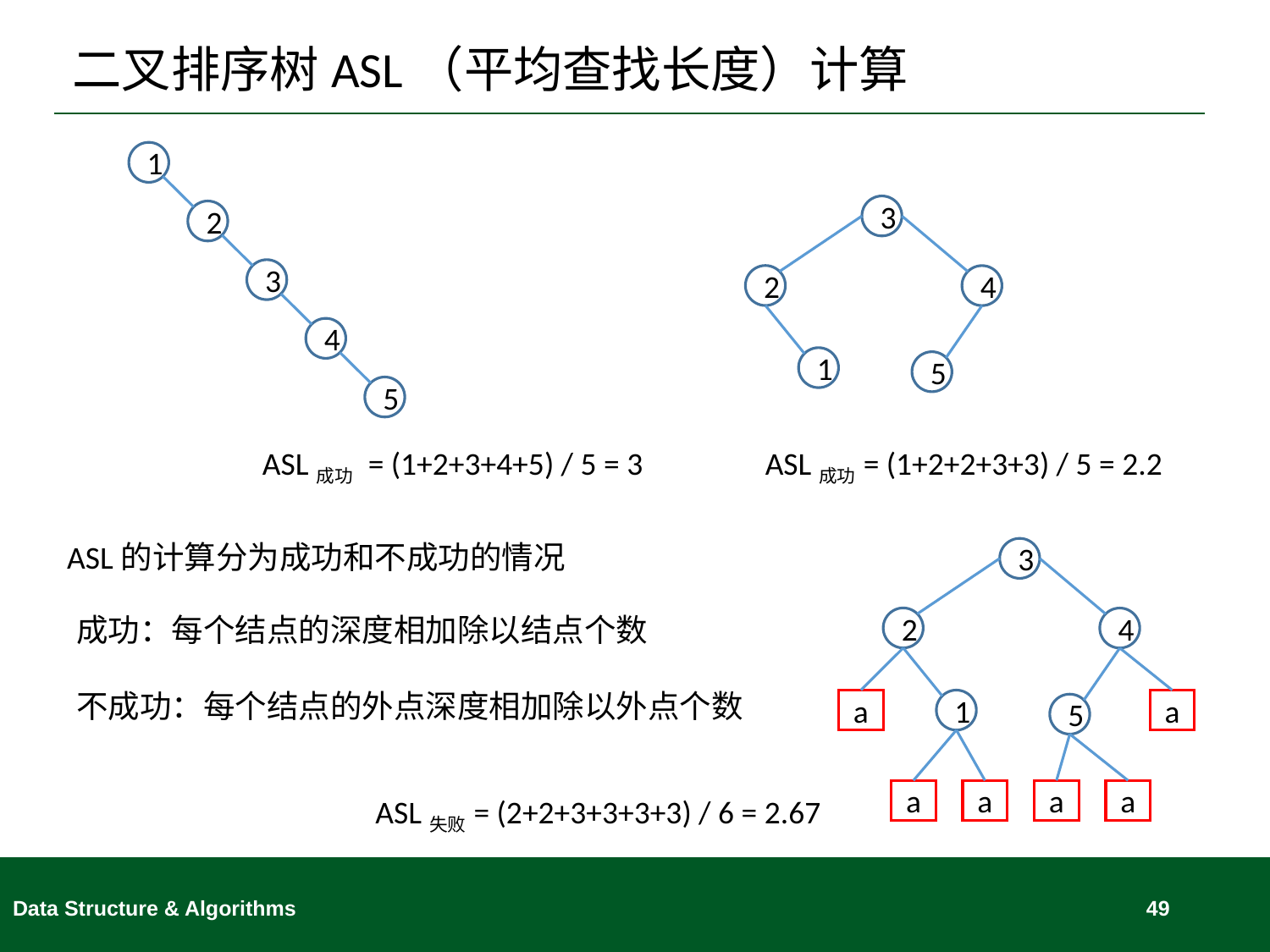

# 二叉排序树ASL（平均查找长度）计算
1
3
2
3
2
4
4
1
5
5
ASL成功= (1+2+2+3+3) / 5 = 2.2
ASL成功 = (1+2+3+4+5) / 5 = 3
ASL的计算分为成功和不成功的情况
3
成功：每个结点的深度相加除以结点个数

不成功：每个结点的外点深度相加除以外点个数
2
4
a
1
a
5
a
a
a
a
ASL失败= (2+2+3+3+3+3) / 6 = 2.67
Data Structure & Algorithms
49